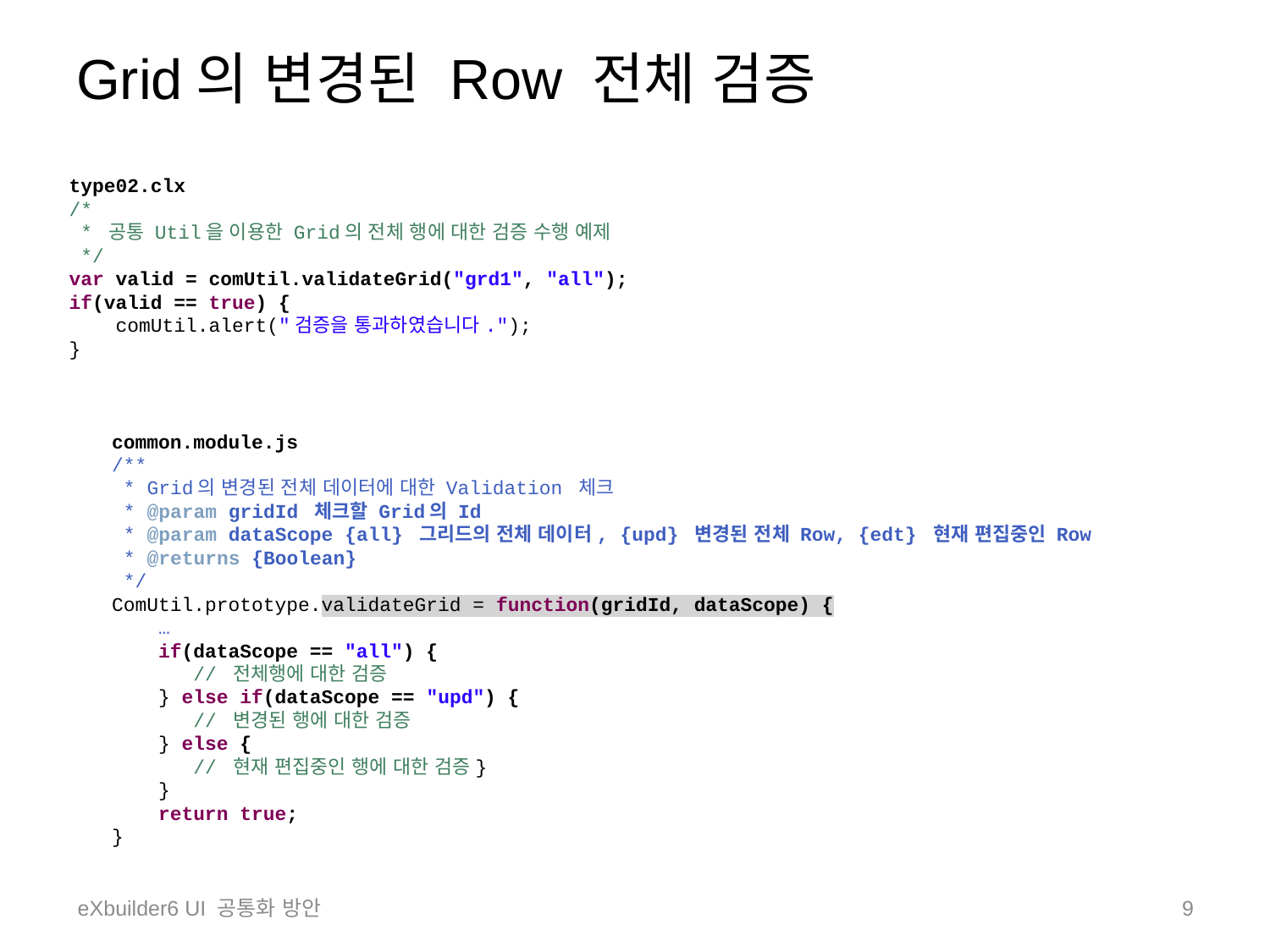

# Grid의 변경된 Row 전체 검증
type02.clx
/*
 * 공통 Util을 이용한 Grid의 전체 행에 대한 검증 수행 예제
 */
var valid = comUtil.validateGrid("grd1", "all");
if(valid == true) {
    comUtil.alert("검증을 통과하였습니다.");
}
common.module.js
/**
 * Grid의 변경된 전체 데이터에 대한 Validation 체크
 * @param gridId 체크할 Grid의 Id
 * @param dataScope {all} 그리드의 전체 데이터, {upd} 변경된 전체 Row, {edt} 현재 편집중인 Row
 * @returns {Boolean}
 */
ComUtil.prototype.validateGrid = function(gridId, dataScope) {
    …
    if(dataScope == "all") {
       // 전체행에 대한 검증
    } else if(dataScope == "upd") {
       // 변경된 행에 대한 검증
    } else {
       // 현재 편집중인 행에 대한 검증}
    }
    return true;
}
eXbuilder6 UI 공통화 방안
9